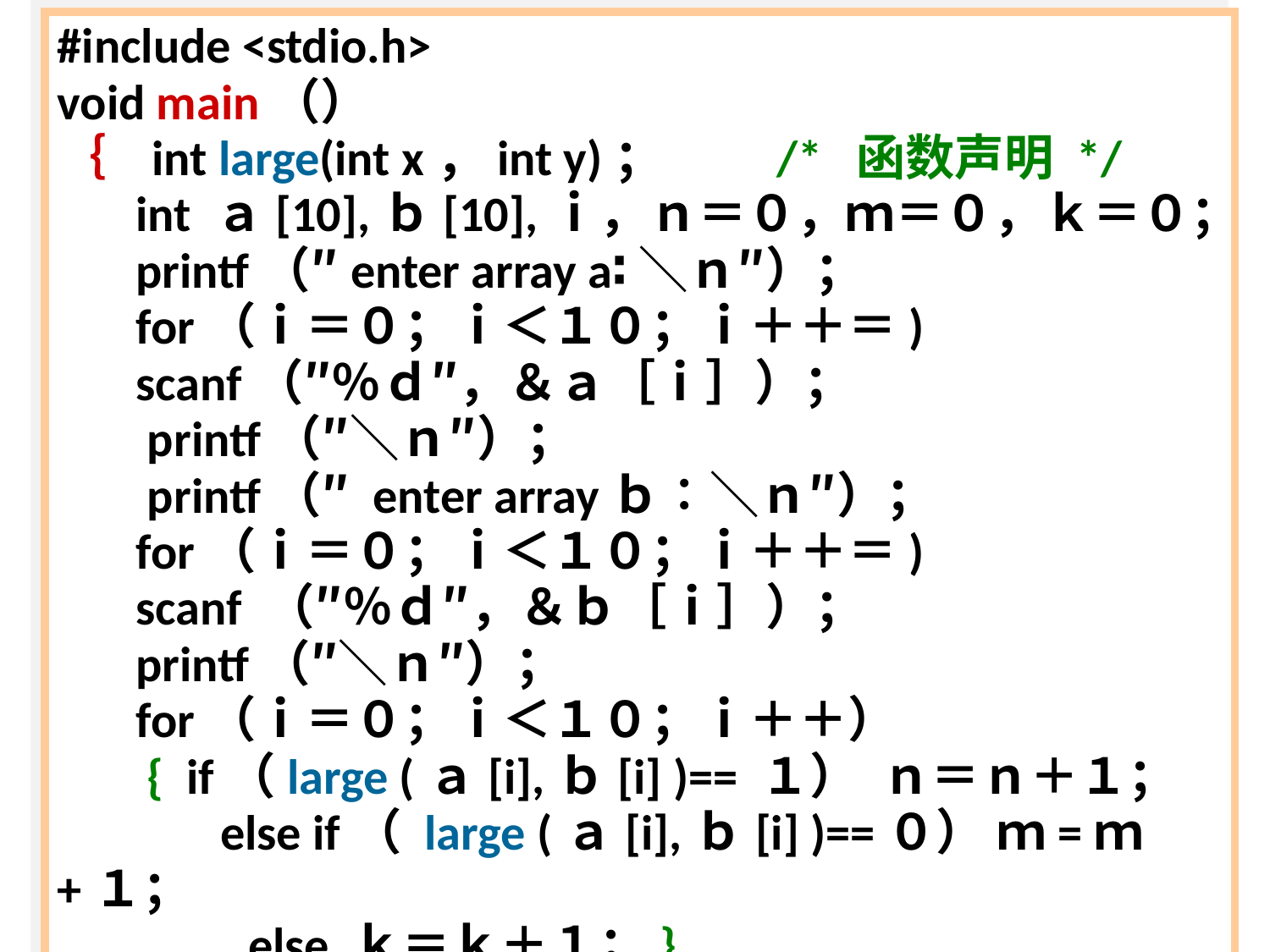

#include <stdio.h>
void main（）
｛   int large(int x，int y)；         /*  函数声明 */
       int ａ[10],ｂ[10],ｉ，ｎ＝０，ｍ＝０，ｋ＝０；
       printf（″enter array a∶＼ｎ″）；
       for（ｉ＝０；ｉ＜１０；ｉ＋＋＝)
       scanf（″％ｄ″，＆ａ［ｉ］）；
        printf（″＼ｎ″）；
        printf（″ enter arrayｂ∶＼ｎ″）；
       for（ｉ＝０；ｉ＜１０；ｉ＋＋＝)
       scanf （″％ｄ″，＆ｂ［ｉ］）；
       printf（″＼ｎ″）；
       for（ｉ＝０；ｉ＜１０；ｉ＋＋）
        {  if（large (ａ[i],ｂ[i] )== １）  ｎ＝ｎ＋１；
     　   else if（ large (ａ[i],ｂ[i] )==０） ｍ=ｍ+１；
                 else ｋ＝ｋ＋１；}
68